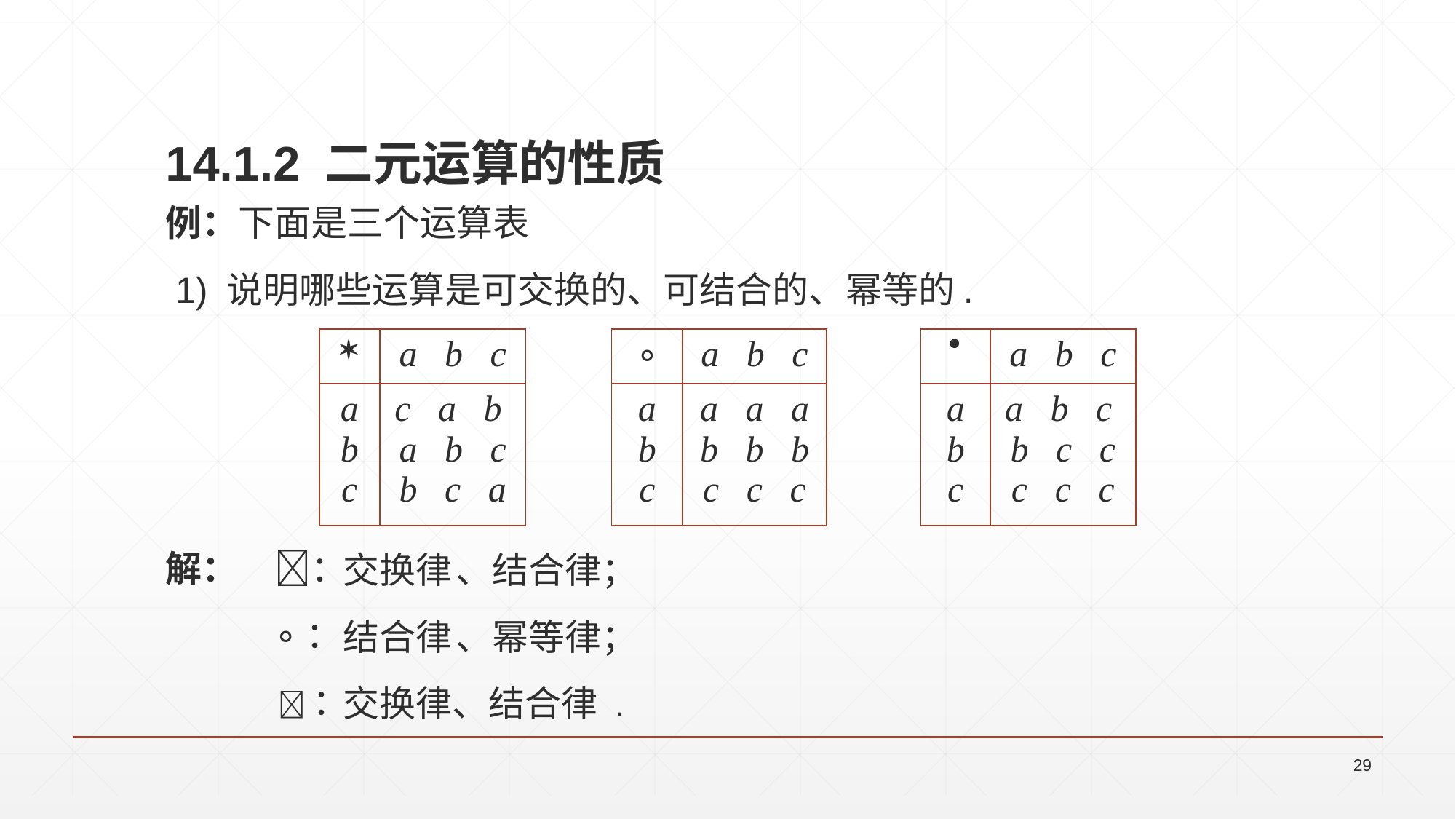

14.1.2 二元运算的性质
例：下面是三个运算表
 1) 说明哪些运算是可交换的、可结合的、幂等的.
| ∗ | a b c |  | ∘ | a b c |  | • | a b c |
| --- | --- | --- | --- | --- | --- | --- | --- |
| a b c | c a b a b c b c a |  | a b c | a a a b b b c c c |  | a b c | a b c b c c c c c |
交换律
、结合律；
解：	∗：
	∘：
	 •：
结合律
、幂等律；
、结合律 .
交换律
29